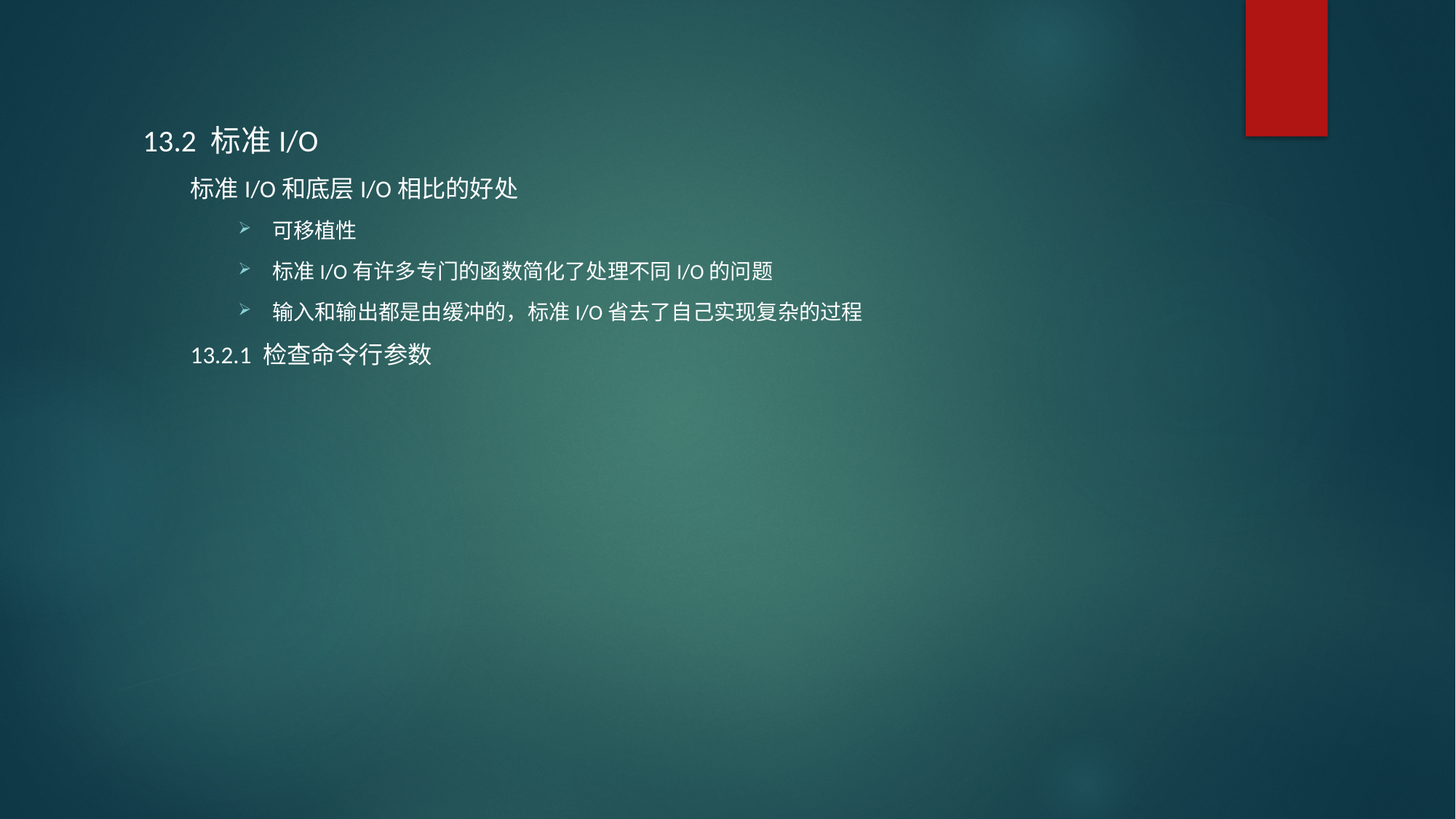

13.2 标准I/O
标准I/O和底层I/O相比的好处
可移植性
标准I/O有许多专门的函数简化了处理不同I/O的问题
输入和输出都是由缓冲的，标准I/O省去了自己实现复杂的过程
13.2.1 检查命令行参数